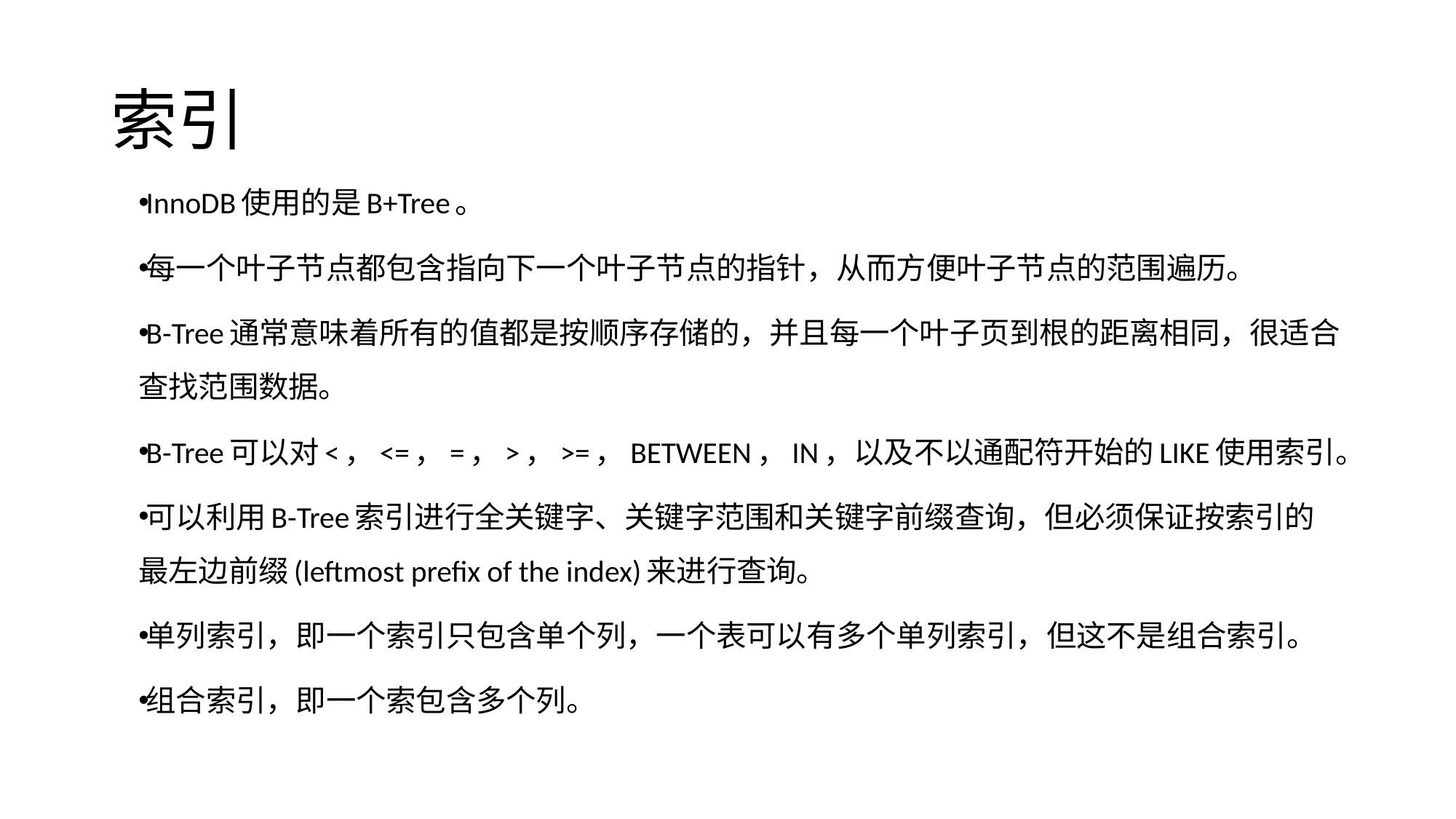

# 索引
InnoDB使用的是B+Tree。
每一个叶子节点都包含指向下一个叶子节点的指针，从而方便叶子节点的范围遍历。
B-Tree通常意味着所有的值都是按顺序存储的，并且每一个叶子页到根的距离相同，很适合查找范围数据。
B-Tree可以对<，<=，=，>，>=，BETWEEN，IN，以及不以通配符开始的LIKE使用索引。
可以利用B-Tree索引进行全关键字、关键字范围和关键字前缀查询，但必须保证按索引的最左边前缀(leftmost prefix of the index)来进行查询。
单列索引，即一个索引只包含单个列，一个表可以有多个单列索引，但这不是组合索引。
组合索引，即一个索包含多个列。